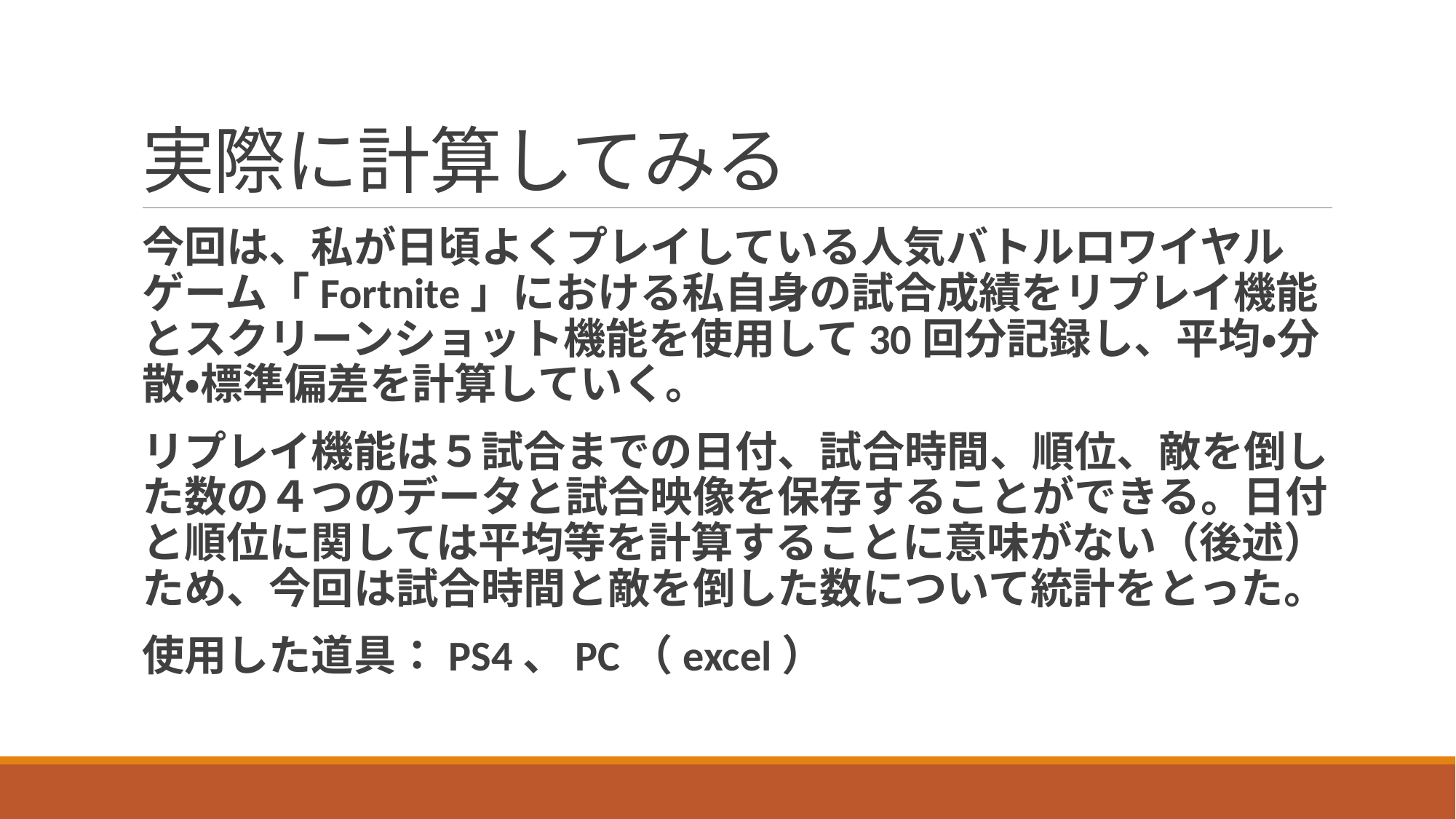

# 実際に計算してみる
今回は、私が日頃よくプレイしている人気バトルロワイヤルゲーム「Fortnite」における私自身の試合成績をリプレイ機能とスクリーンショット機能を使用して30回分記録し、平均・分散・標準偏差を計算していく。
リプレイ機能は５試合までの日付、試合時間、順位、敵を倒した数の４つのデータと試合映像を保存することができる。日付と順位に関しては平均等を計算することに意味がない（後述）ため、今回は試合時間と敵を倒した数について統計をとった。
使用した道具：PS4、PC（excel）